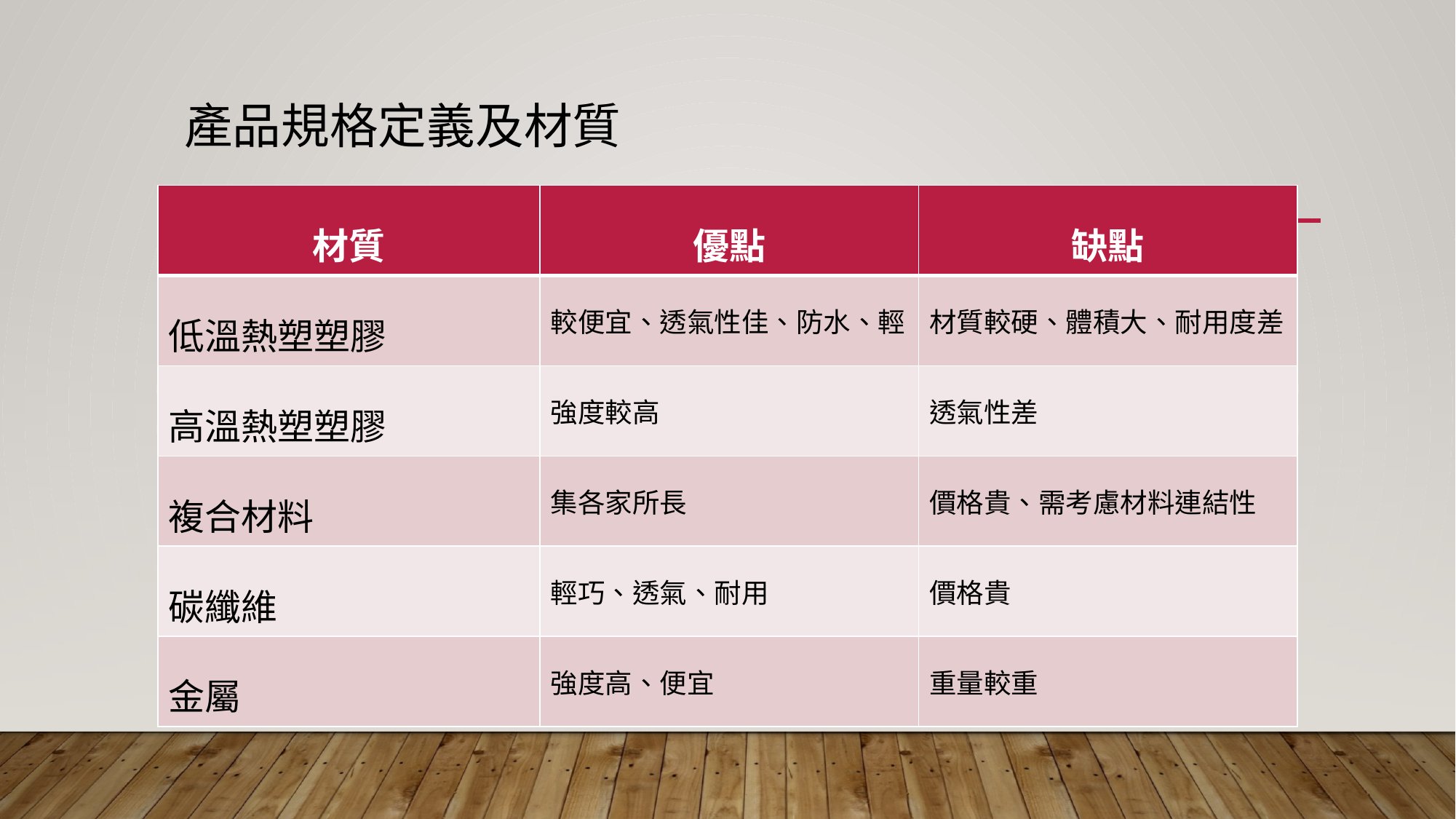

# 產品規格定義及材質
| 材質 | 優點 | 缺點 |
| --- | --- | --- |
| 低溫熱塑塑膠 | 較便宜、透氣性佳、防水、輕 | 材質較硬、體積大、耐用度差 |
| 高溫熱塑塑膠 | 強度較高 | 透氣性差 |
| 複合材料 | 集各家所長 | 價格貴、需考慮材料連結性 |
| 碳纖維 | 輕巧、透氣、耐用 | 價格貴 |
| 金屬 | 強度高、便宜 | 重量較重 |